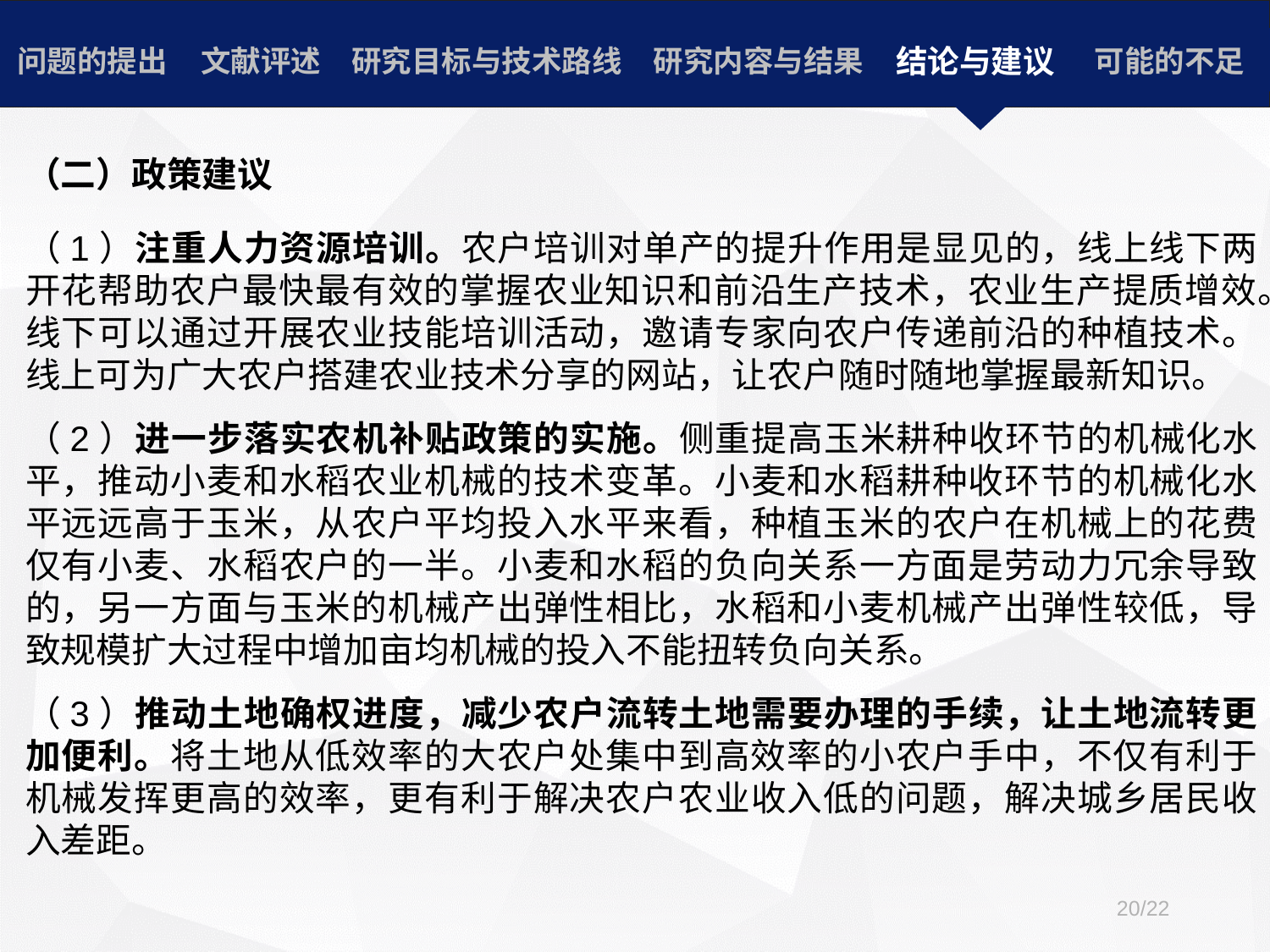

| 问题的提出 | 文献评述 | 研究目标与技术路线 | 研究内容与结果 | 结论与建议 | 可能的不足 |
| --- | --- | --- | --- | --- | --- |

（二）政策建议
（1）注重人力资源培训。农户培训对单产的提升作用是显见的，线上线下两开花帮助农户最快最有效的掌握农业知识和前沿生产技术，农业生产提质增效。线下可以通过开展农业技能培训活动，邀请专家向农户传递前沿的种植技术。线上可为广大农户搭建农业技术分享的网站，让农户随时随地掌握最新知识。
（2）进一步落实农机补贴政策的实施。侧重提高玉米耕种收环节的机械化水平，推动小麦和水稻农业机械的技术变革。小麦和水稻耕种收环节的机械化水平远远高于玉米，从农户平均投入水平来看，种植玉米的农户在机械上的花费仅有小麦、水稻农户的一半。小麦和水稻的负向关系一方面是劳动力冗余导致的，另一方面与玉米的机械产出弹性相比，水稻和小麦机械产出弹性较低，导致规模扩大过程中增加亩均机械的投入不能扭转负向关系。
（3）推动土地确权进度，减少农户流转土地需要办理的手续，让土地流转更加便利。将土地从低效率的大农户处集中到高效率的小农户手中，不仅有利于机械发挥更高的效率，更有利于解决农户农业收入低的问题，解决城乡居民收入差距。

20/22